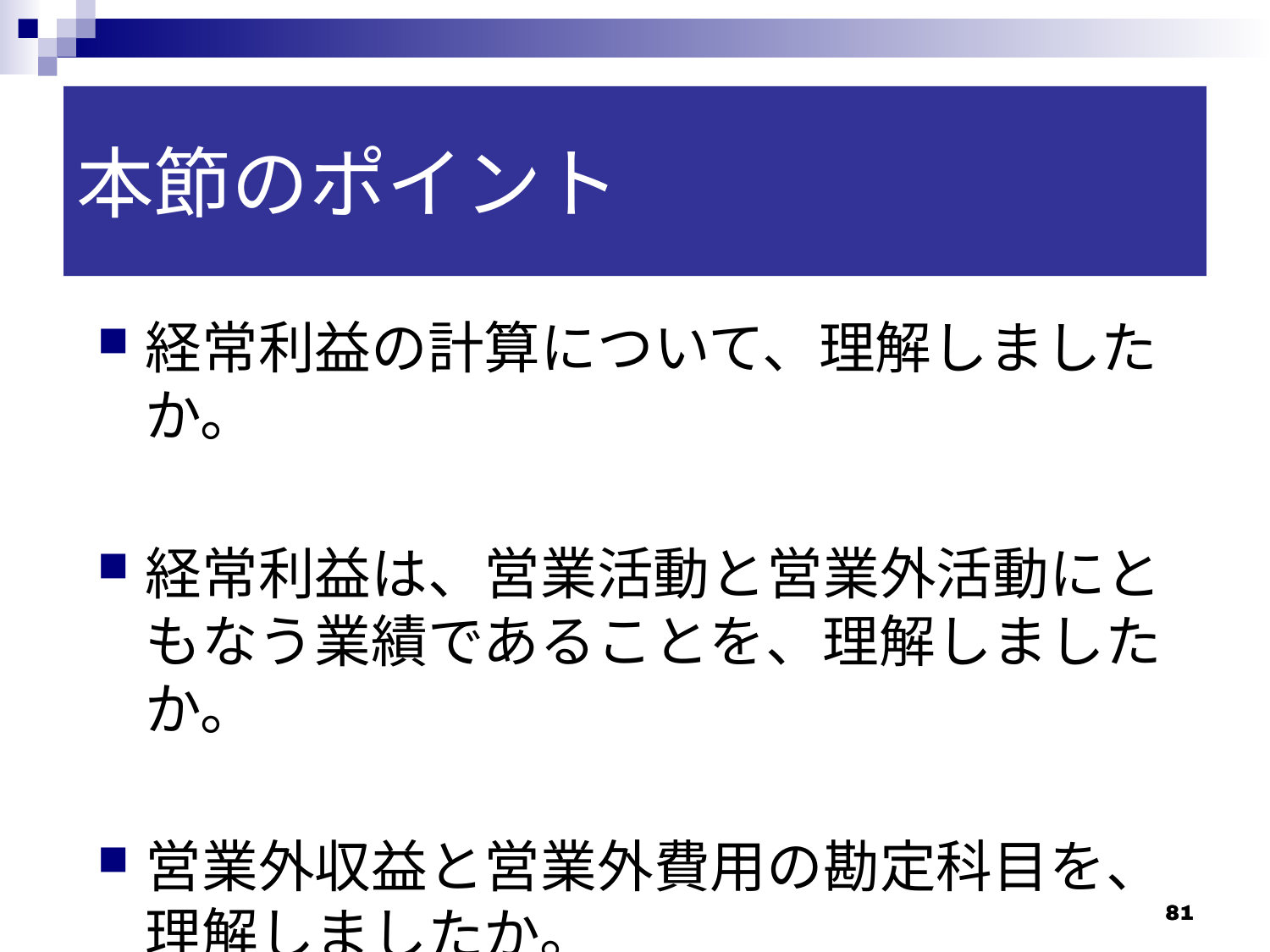

本節のポイント
経常利益の計算について、理解しましたか。

経常利益は、営業活動と営業外活動にともなう業績であることを、理解しましたか。

営業外収益と営業外費用の勘定科目を、理解しましたか。
81
81